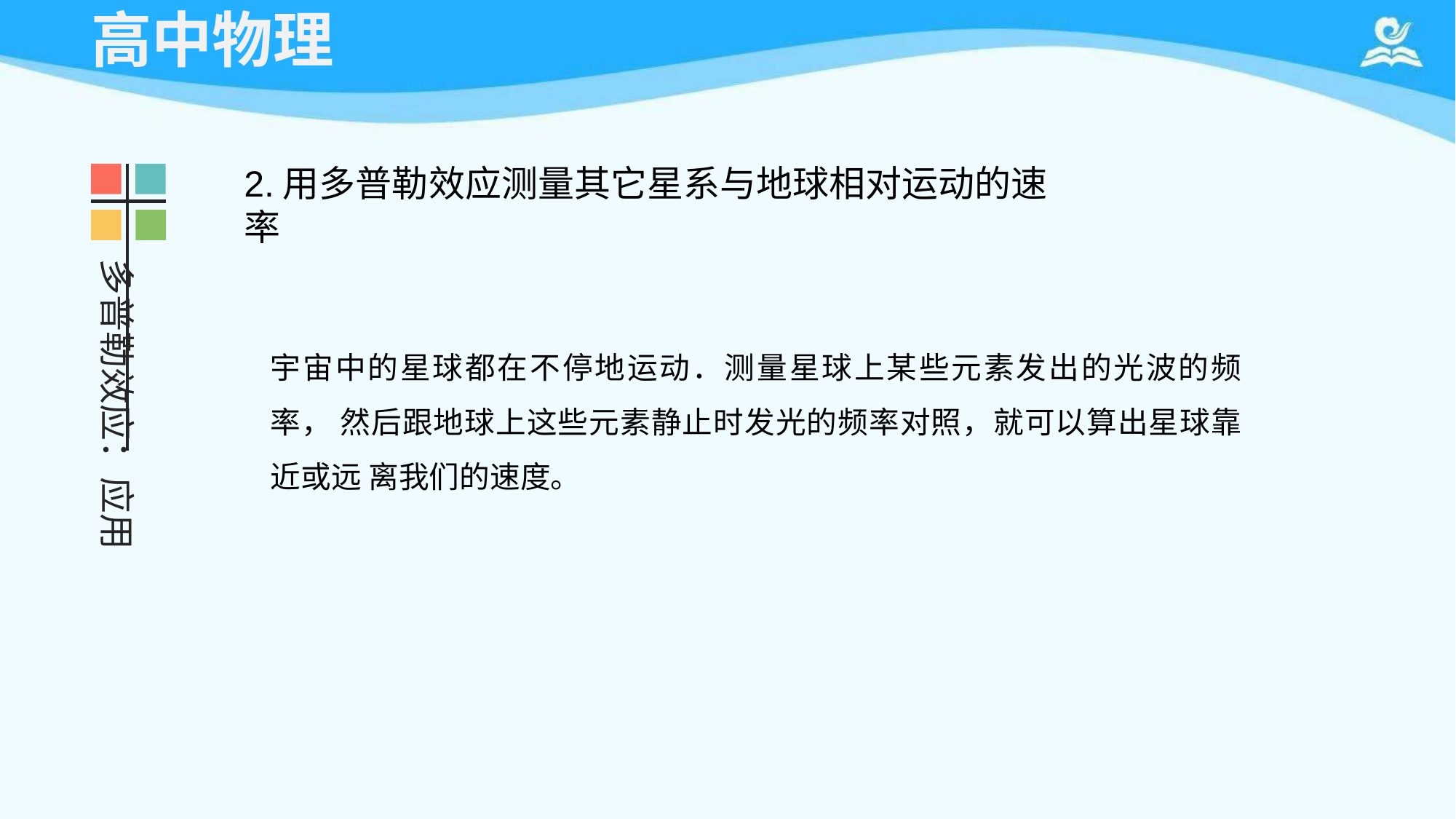

# 高中物理
2.用多普勒效应测量其它星系与地球相对运动的速率

多普勒效应：应用
宇宙中的星球都在不停地运动．测量星球上某些元素发出的光波的频率， 然后跟地球上这些元素静止时发光的频率对照，就可以算出星球靠近或远 离我们的速度。